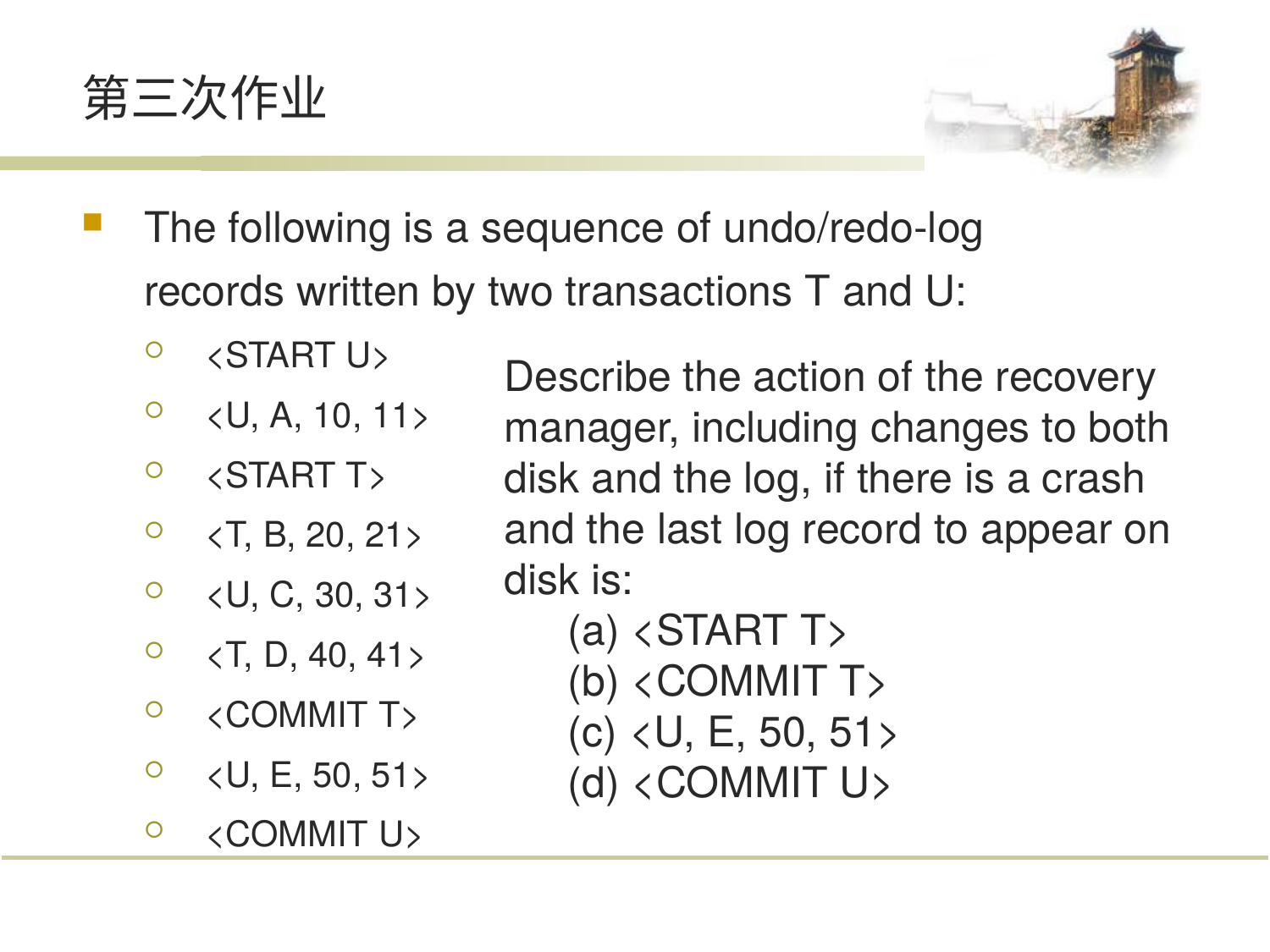

# 第三次作业
The following is a sequence of undo/redo-log records written by two transactions T and U:
<START U>
<U, A, 10, 11>
<START T>
<T, B, 20, 21>
<U, C, 30, 31>
<T, D, 40, 41>
<COMMIT T>
<U, E, 50, 51>
<COMMIT U>

Describe the action of the recovery manager, including changes to both disk and the log, if there is a crash and the last log record to appear on disk is:
(a) <START T>
(b) <COMMIT T>
(c) <U, E, 50, 51>
(d) <COMMIT U>